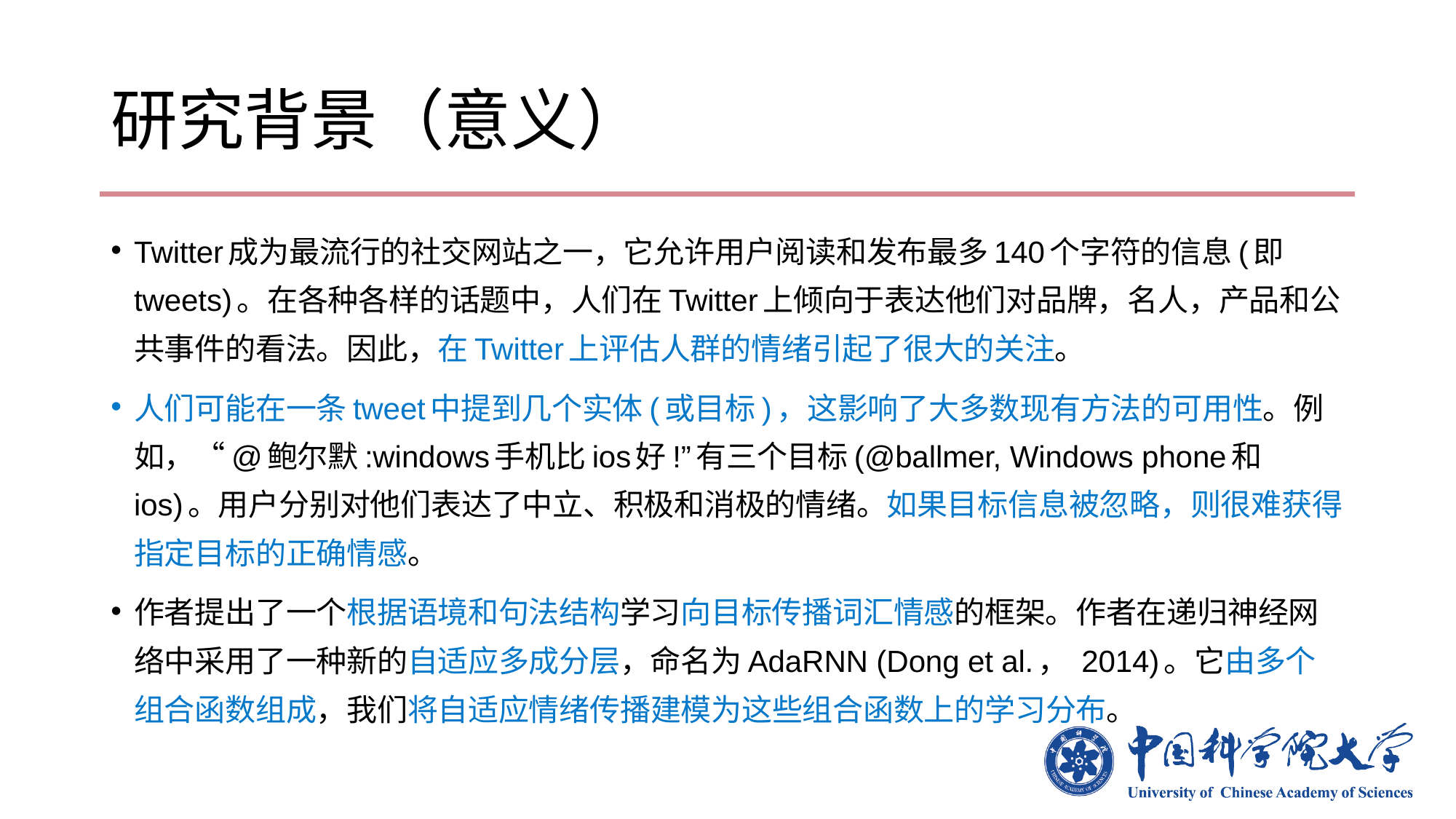

# 研究背景（意义）
Twitter成为最流行的社交网站之一，它允许用户阅读和发布最多140个字符的信息(即tweets)。在各种各样的话题中，人们在Twitter上倾向于表达他们对品牌，名人，产品和公共事件的看法。因此，在Twitter上评估人群的情绪引起了很大的关注。
人们可能在一条tweet中提到几个实体(或目标)，这影响了大多数现有方法的可用性。例如，“@鲍尔默:windows手机比ios好!”有三个目标(@ballmer, Windows phone和ios)。用户分别对他们表达了中立、积极和消极的情绪。如果目标信息被忽略，则很难获得指定目标的正确情感。
作者提出了一个根据语境和句法结构学习向目标传播词汇情感的框架。作者在递归神经网络中采用了一种新的自适应多成分层，命名为AdaRNN (Dong et al.， 2014)。它由多个组合函数组成，我们将自适应情绪传播建模为这些组合函数上的学习分布。